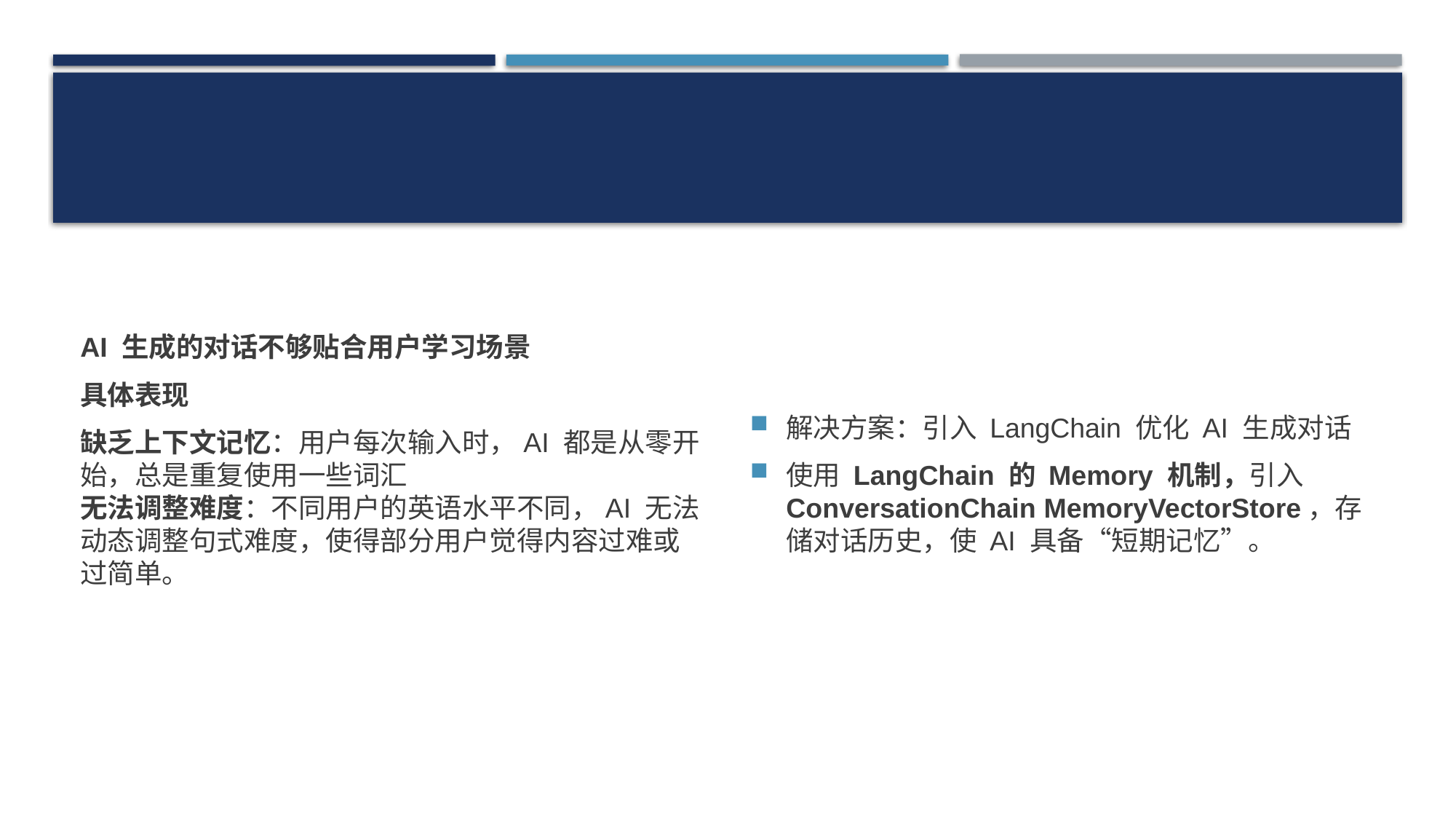

# 遇到的问题与解决方案1
AI 生成的对话不够贴合用户学习场景
具体表现
缺乏上下文记忆：用户每次输入时，AI 都是从零开始，总是重复使用一些词汇
无法调整难度：不同用户的英语水平不同，AI 无法动态调整句式难度，使得部分用户觉得内容过难或过简单。

解决方案：引入 LangChain 优化 AI 生成对话
使用 LangChain 的 Memory 机制，引入 ConversationChain MemoryVectorStore，存储对话历史，使 AI 具备“短期记忆”。